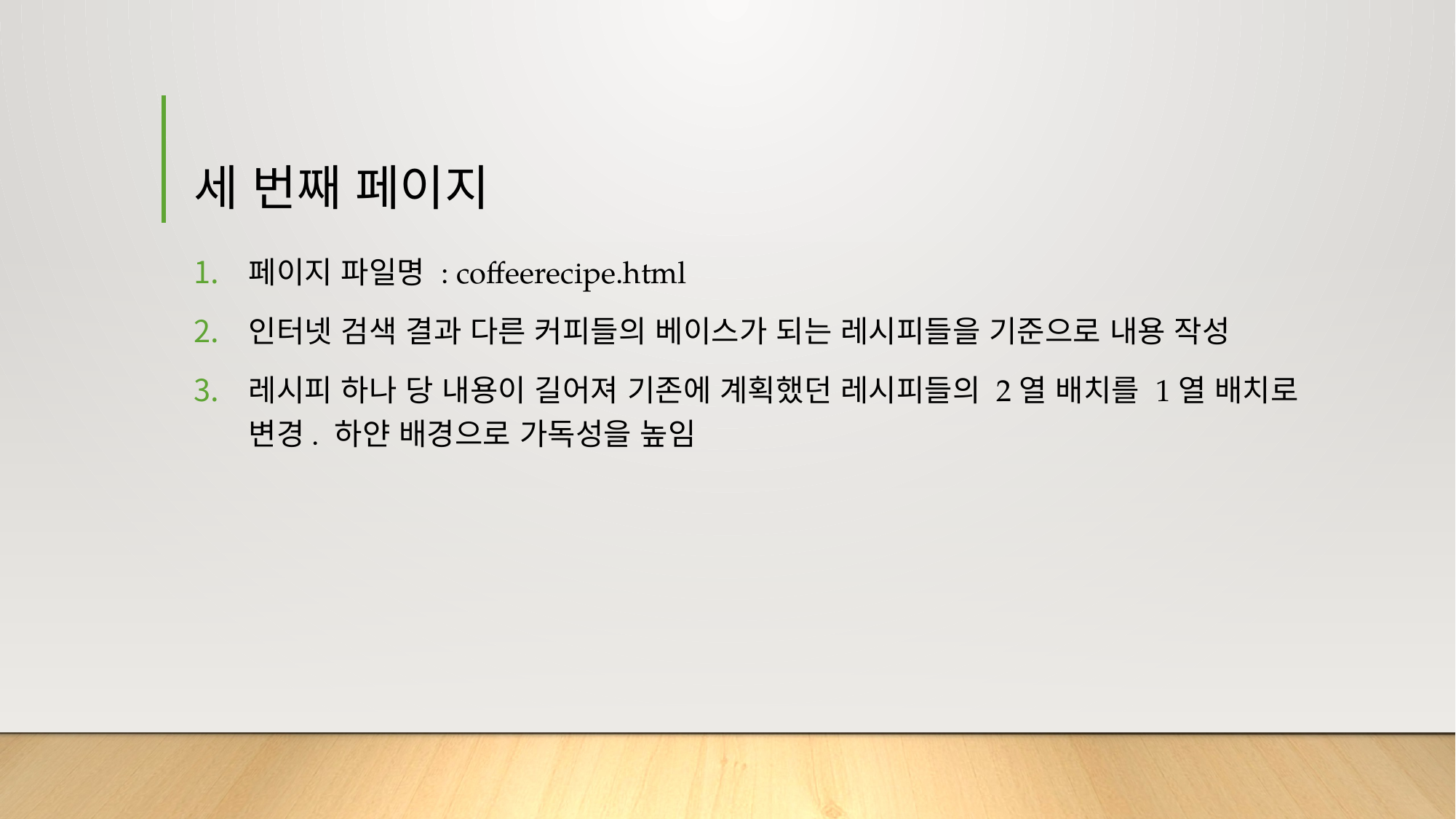

# 세 번째 페이지
페이지 파일명 : coffeerecipe.html
인터넷 검색 결과 다른 커피들의 베이스가 되는 레시피들을 기준으로 내용 작성
레시피 하나 당 내용이 길어져 기존에 계획했던 레시피들의 2열 배치를 1열 배치로 변경. 하얀 배경으로 가독성을 높임